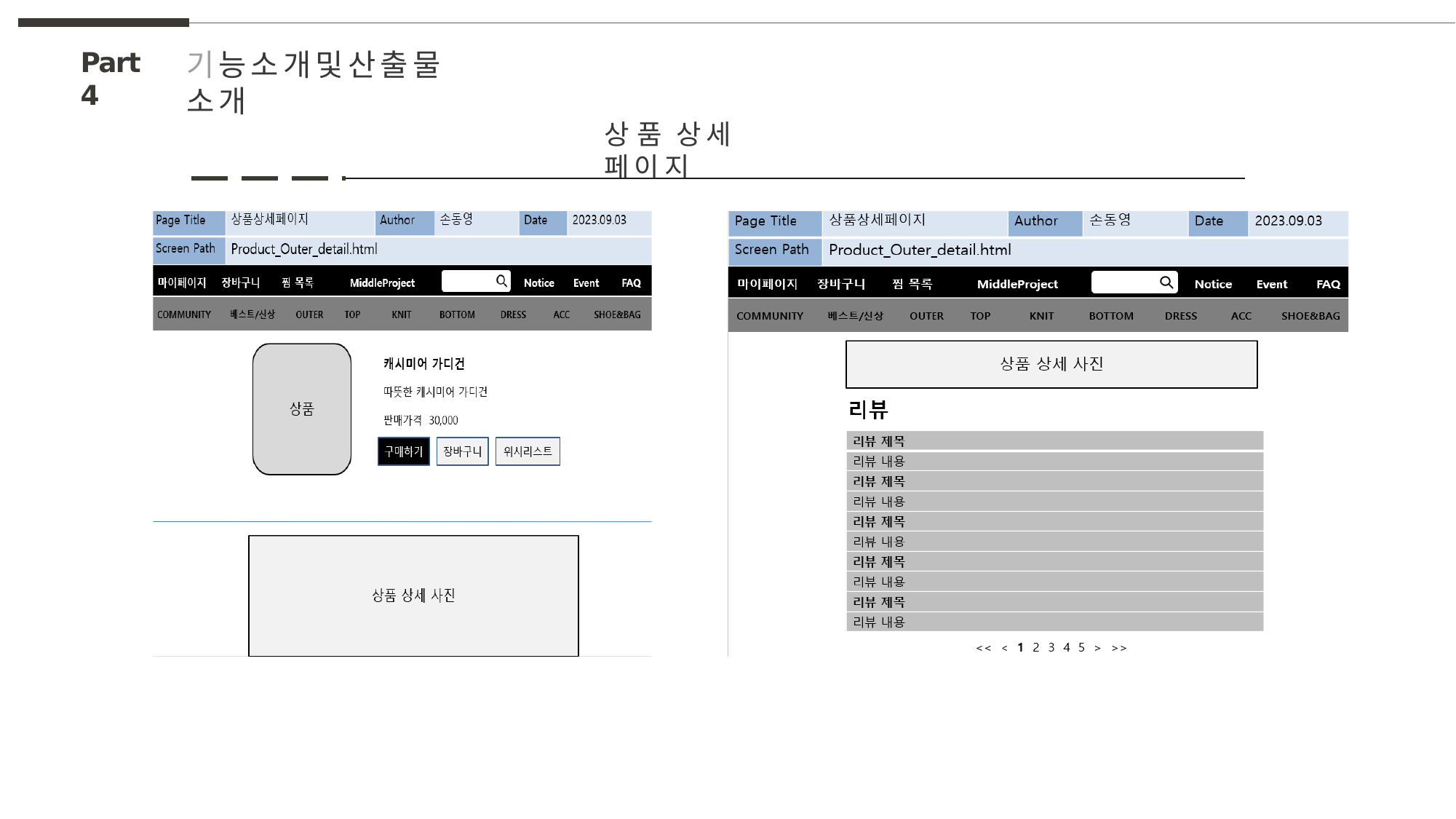

# 기능소개및산출물소개
Part 4
상품 상세 페이지